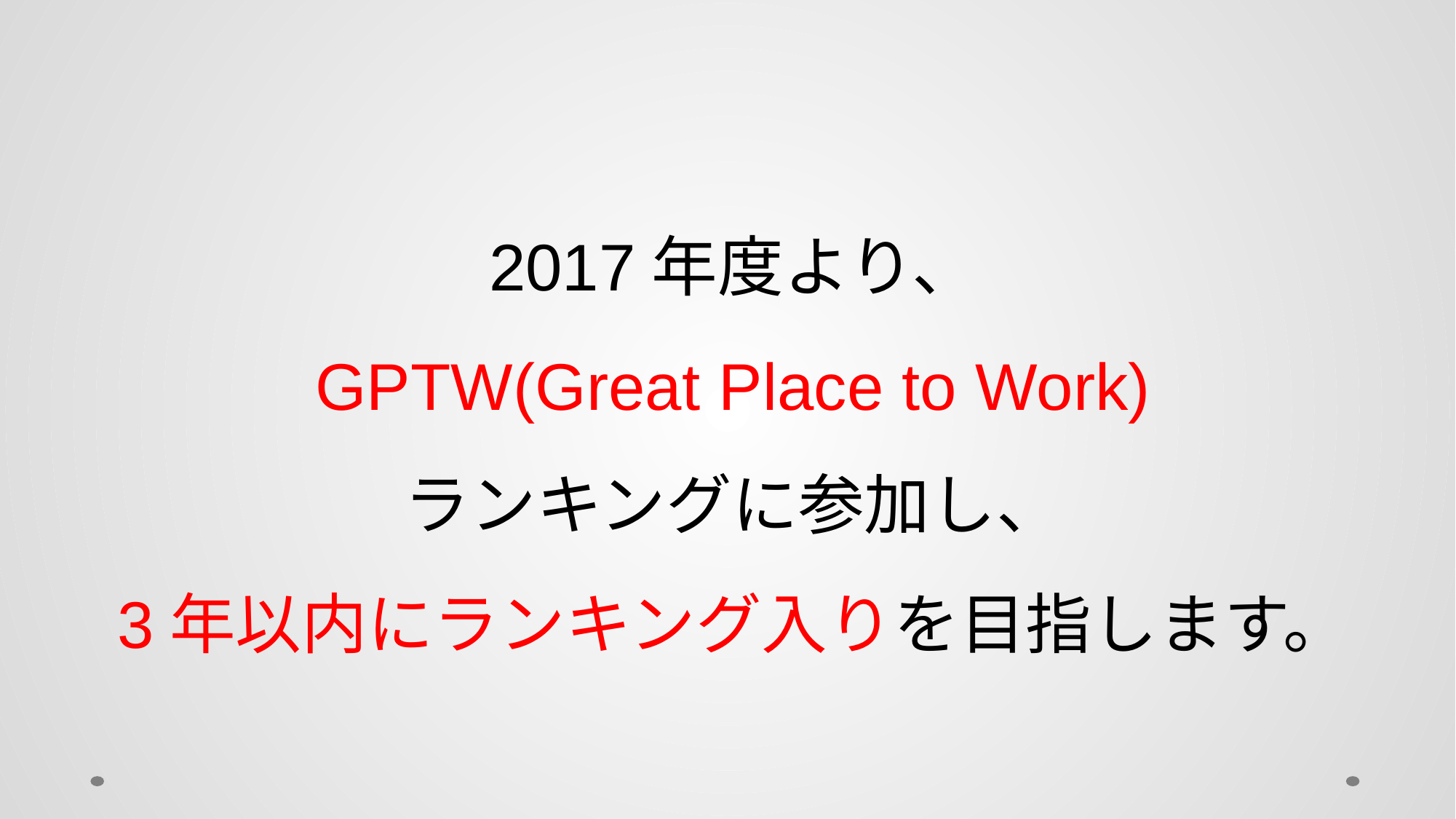

# 2017年度より、 GPTW(Great Place to Work) ランキングに参加し、 3年以内にランキング入りを目指します。